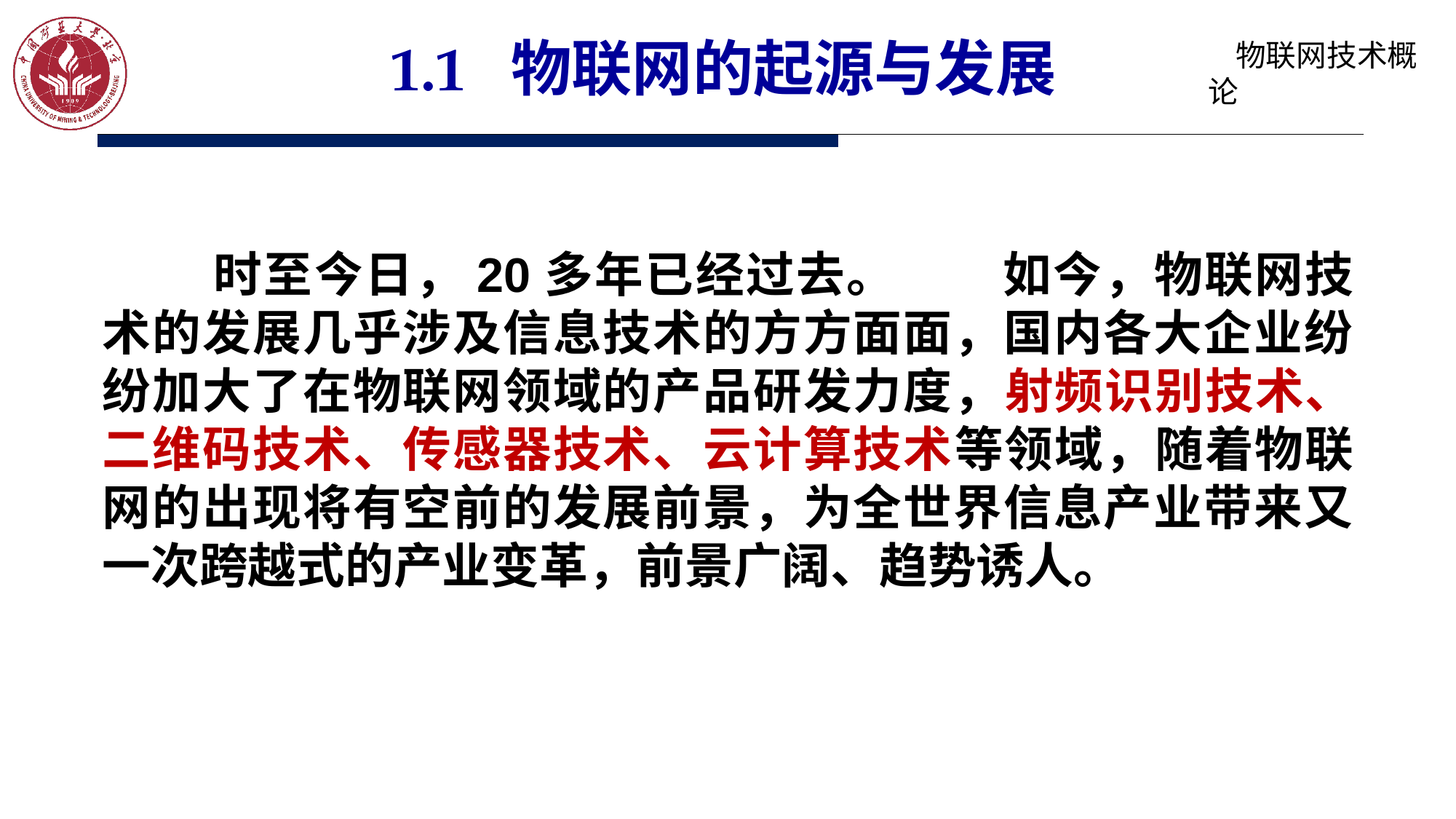

# 1.1  物联网的起源与发展

	时至今日，20多年已经过去。	如今，物联网技术的发展几乎涉及信息技术的方方面面，国内各大企业纷纷加大了在物联网领域的产品研发力度，射频识别技术、二维码技术、传感器技术、云计算技术等领域，随着物联网的出现将有空前的发展前景，为全世界信息产业带来又一次跨越式的产业变革，前景广阔、趋势诱人。